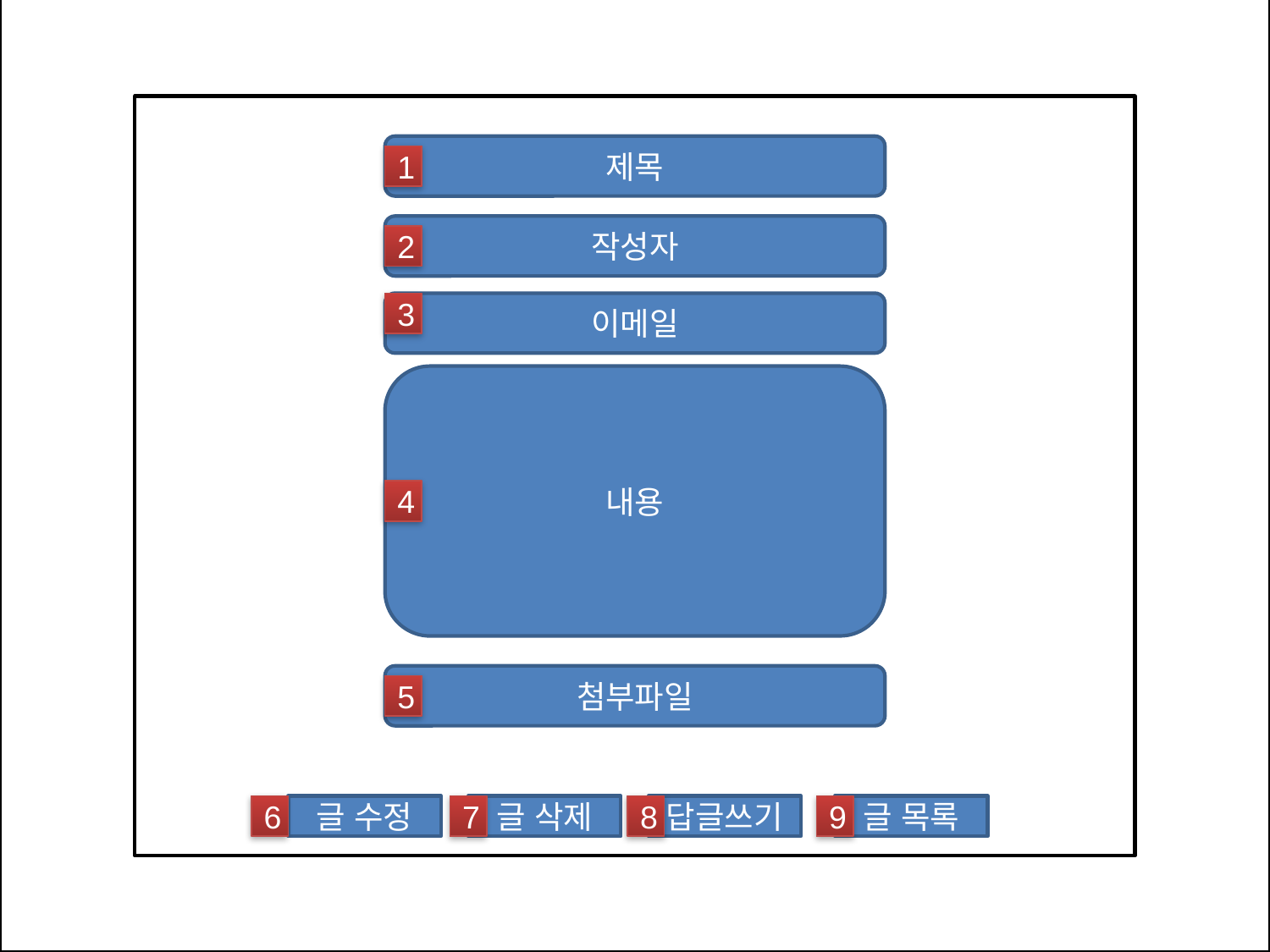

제목
1
작성자
2
이메일
3
내용
4
첨부파일
5
6
글 수정
7
글 삭제
8
답글쓰기
9
글 목록